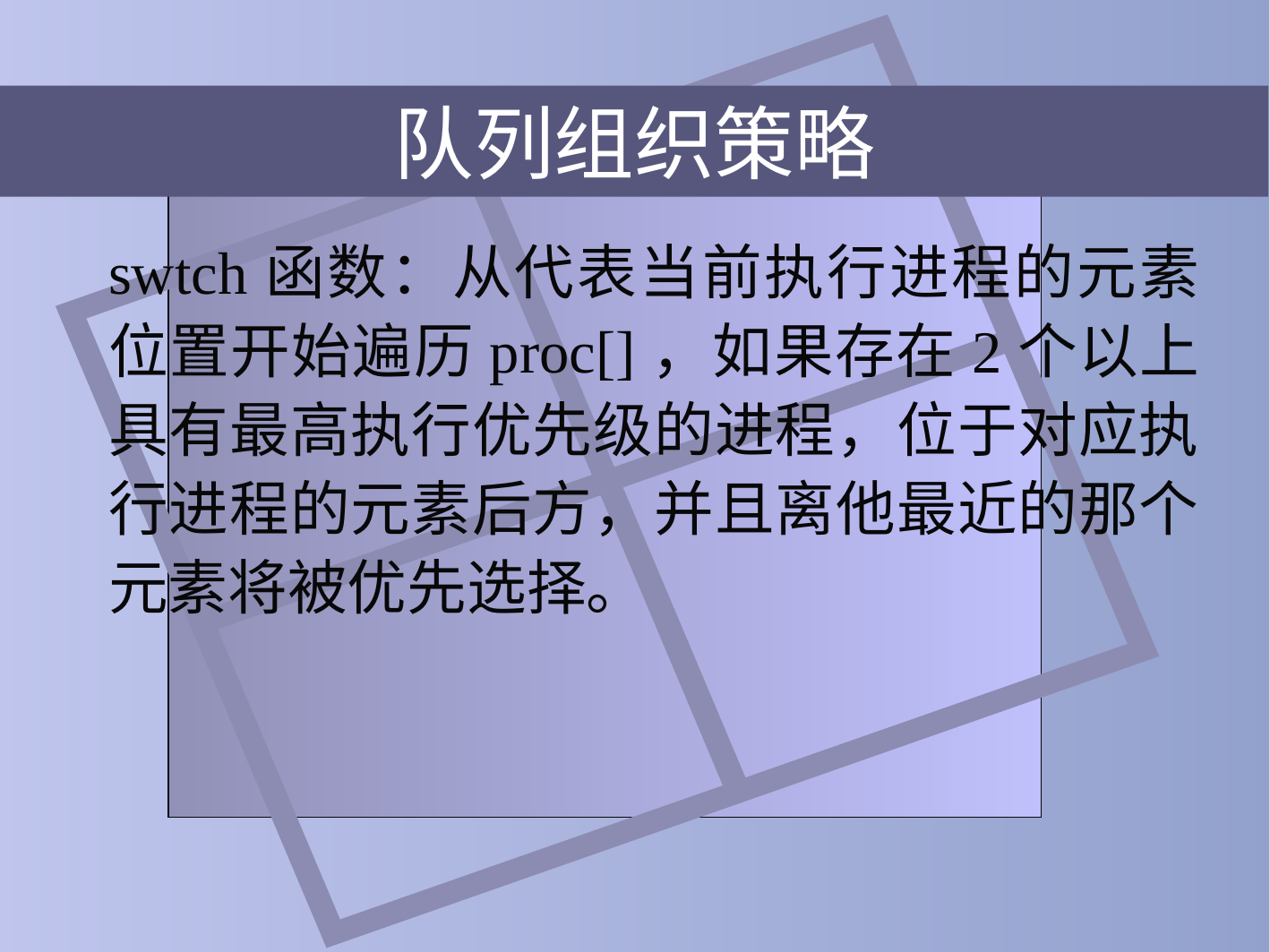

# 队列组织策略
swtch函数：从代表当前执行进程的元素位置开始遍历proc[]，如果存在2个以上具有最高执行优先级的进程，位于对应执行进程的元素后方，并且离他最近的那个元素将被优先选择。